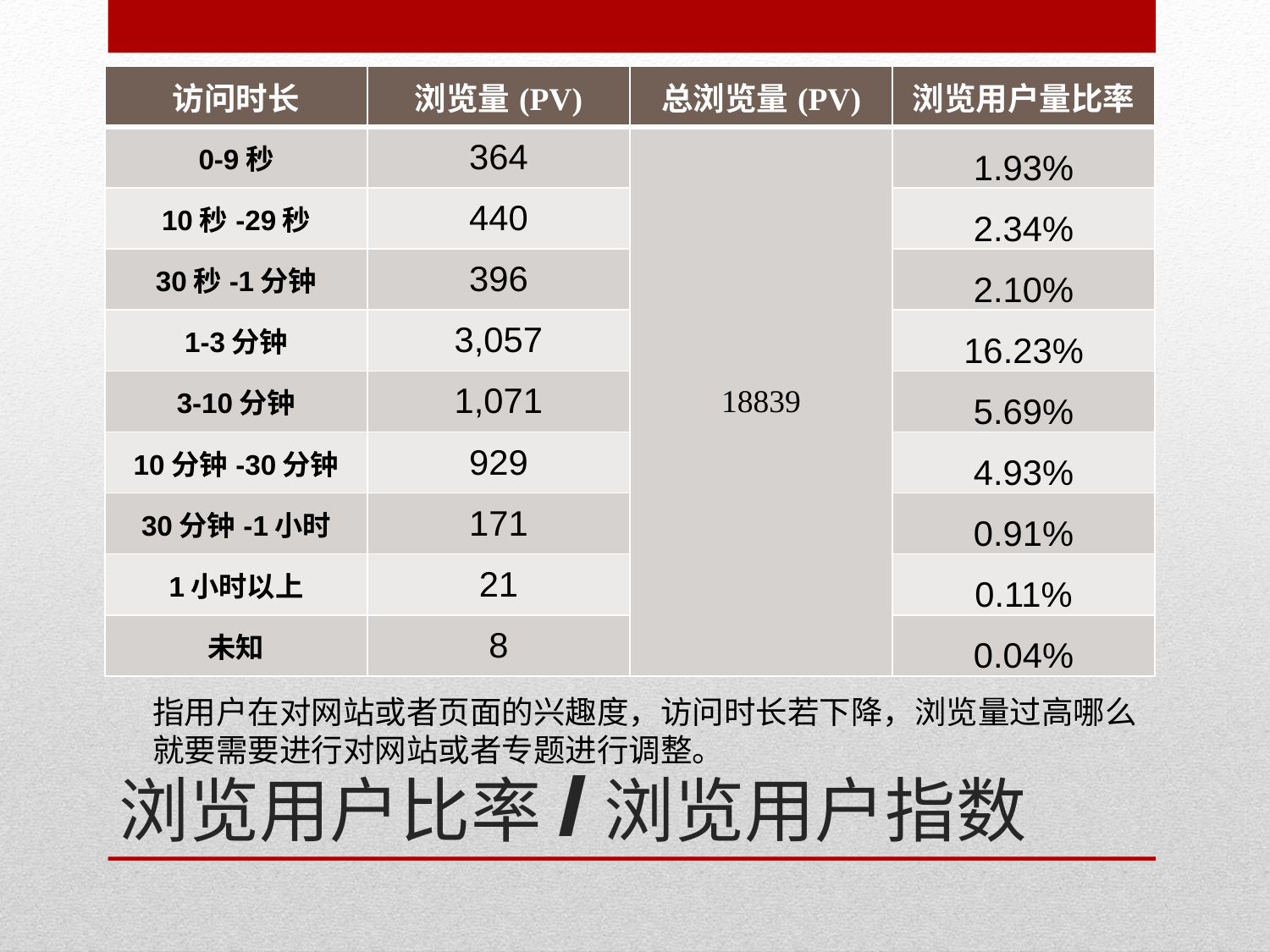

| 访问时长 | 浏览量(PV) | 总浏览量(PV) | 浏览用户量比率 |
| --- | --- | --- | --- |
| 0-9秒 | 364 | 18839 | 1.93% |
| 10秒-29秒 | 440 |  | 2.34% |
| 30秒-1分钟 | 396 |  | 2.10% |
| 1-3分钟 | 3,057 |  | 16.23% |
| 3-10分钟 | 1,071 |  | 5.69% |
| 10分钟-30分钟 | 929 |  | 4.93% |
| 30分钟-1小时 | 171 |  | 0.91% |
| 1小时以上 | 21 |  | 0.11% |
| 未知 | 8 |  | 0.04% |
# 浏览用户比率/浏览用户指数
指用户在对网站或者页面的兴趣度，访问时长若下降，浏览量过高哪么
就要需要进行对网站或者专题进行调整。